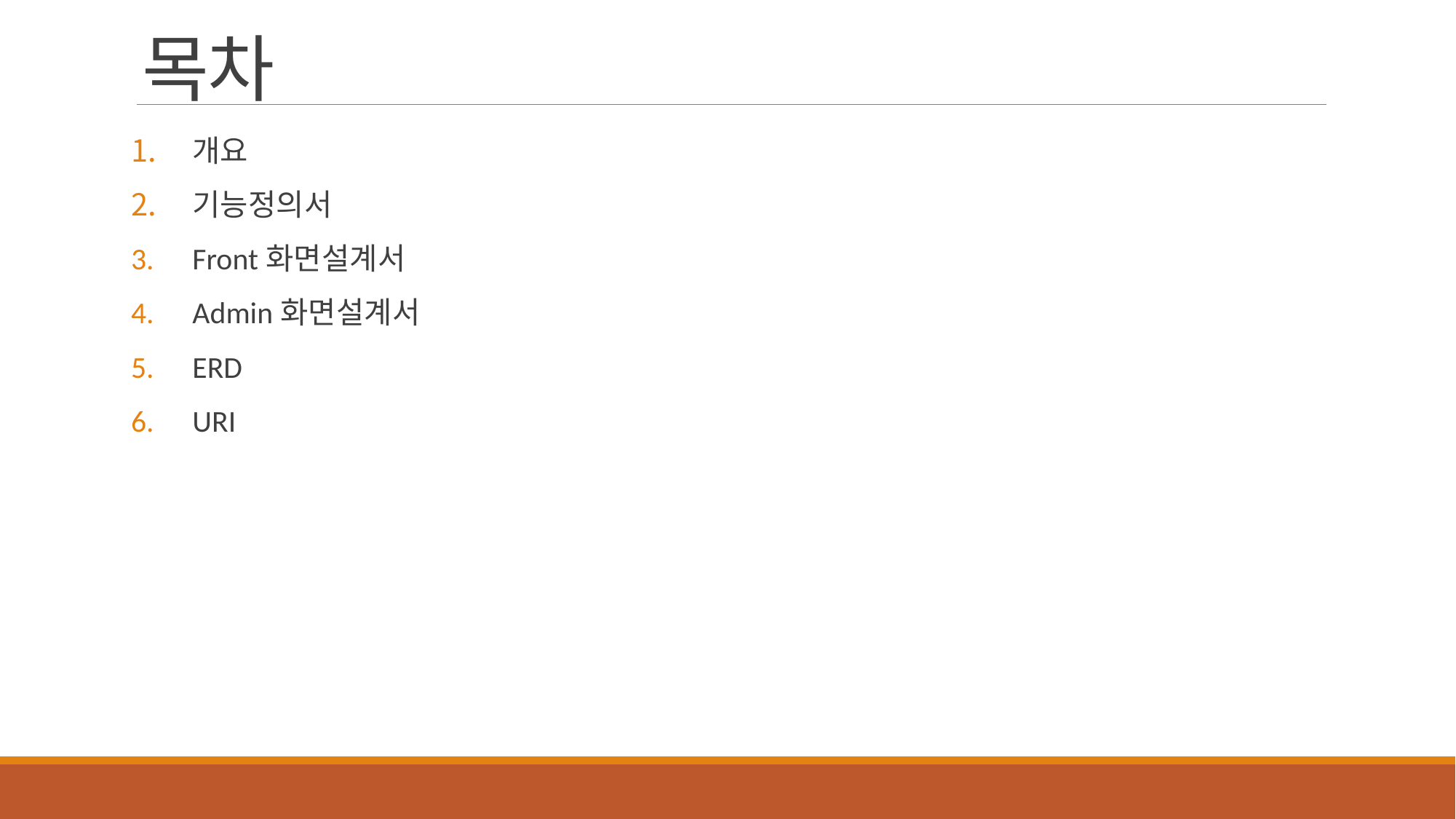

# 목차
개요
기능정의서
Front화면설계서
Admin화면설계서
ERD
URI